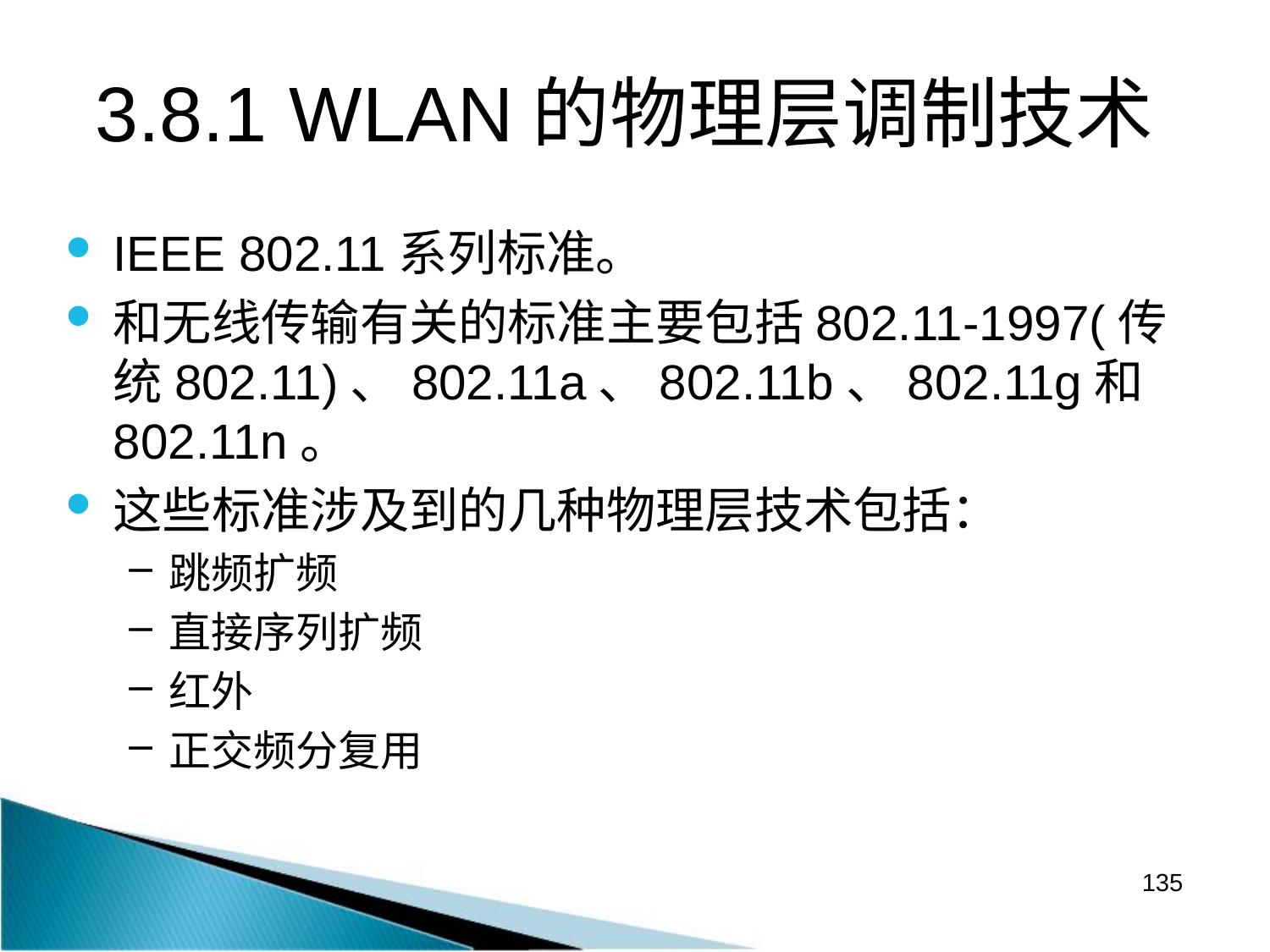

# 3.8.1 WLAN的物理层调制技术
IEEE 802.11系列标准。
和无线传输有关的标准主要包括802.11-1997(传统802.11)、802.11a、802.11b、802.11g和802.11n。
这些标准涉及到的几种物理层技术包括：
跳频扩频
直接序列扩频
红外
正交频分复用
135